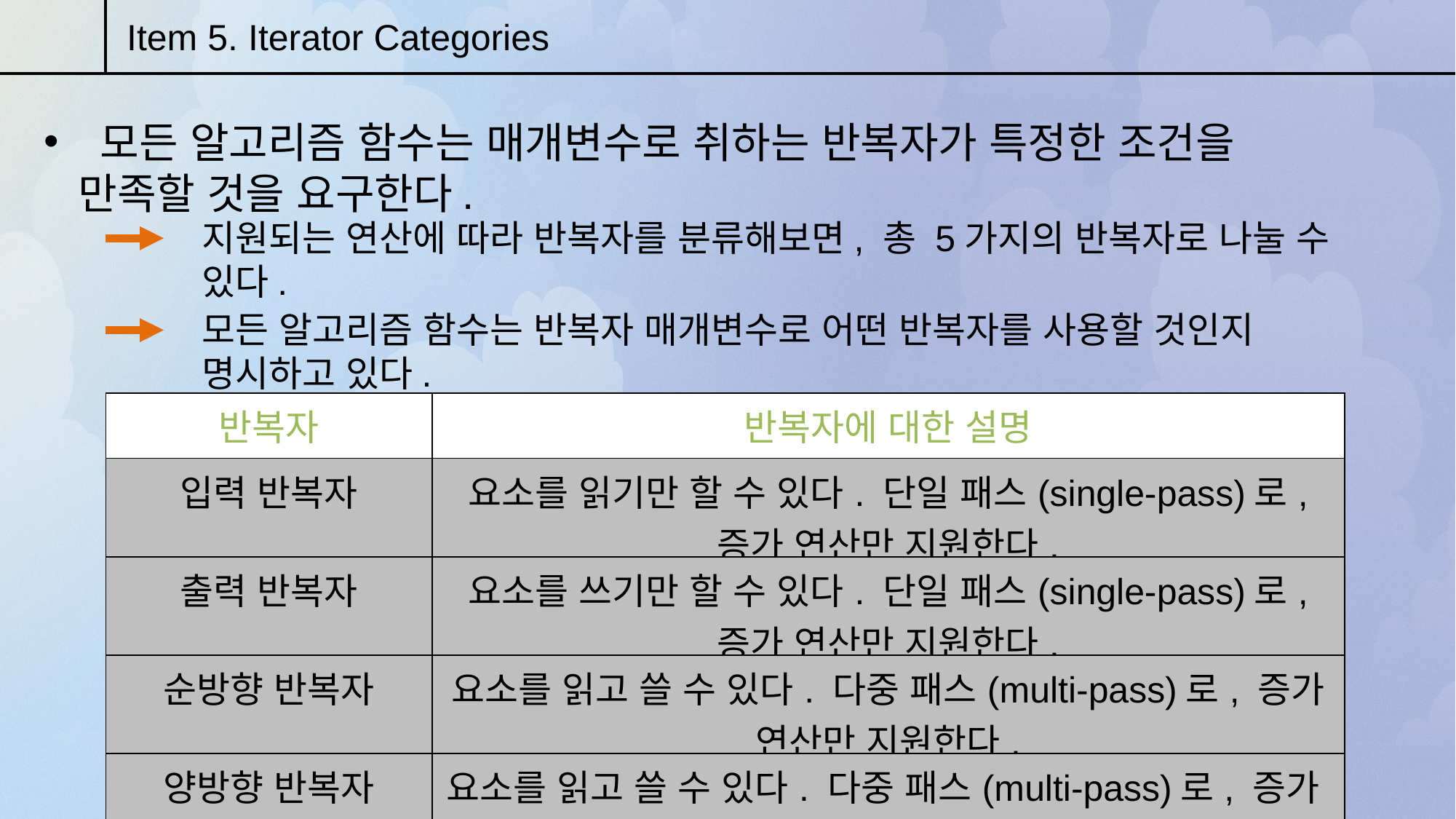

Item 5. Iterator Categories
 모든 알고리즘 함수는 매개변수로 취하는 반복자가 특정한 조건을 만족할 것을 요구한다.
지원되는 연산에 따라 반복자를 분류해보면, 총 5가지의 반복자로 나눌 수 있다.
모든 알고리즘 함수는 반복자 매개변수로 어떤 반복자를 사용할 것인지 명시하고 있다.
| 반복자 | 반복자에 대한 설명 |
| --- | --- |
| 입력 반복자 | 요소를 읽기만 할 수 있다. 단일 패스(single-pass)로, 증가 연산만 지원한다. |
| 출력 반복자 | 요소를 쓰기만 할 수 있다. 단일 패스(single-pass)로, 증가 연산만 지원한다. |
| 순방향 반복자 | 요소를 읽고 쓸 수 있다. 다중 패스(multi-pass)로, 증가 연산만 지원한다. |
| 양방향 반복자 | 요소를 읽고 쓸 수 있다. 다중 패스(multi-pass)로, 증가/감소 연산을 지원한다. |
| 임의 접근 반복자 | 요소를 읽고 쓸 수 있다. 다중 패스(multi-pass)로, 모든 연산을 지원한다. |